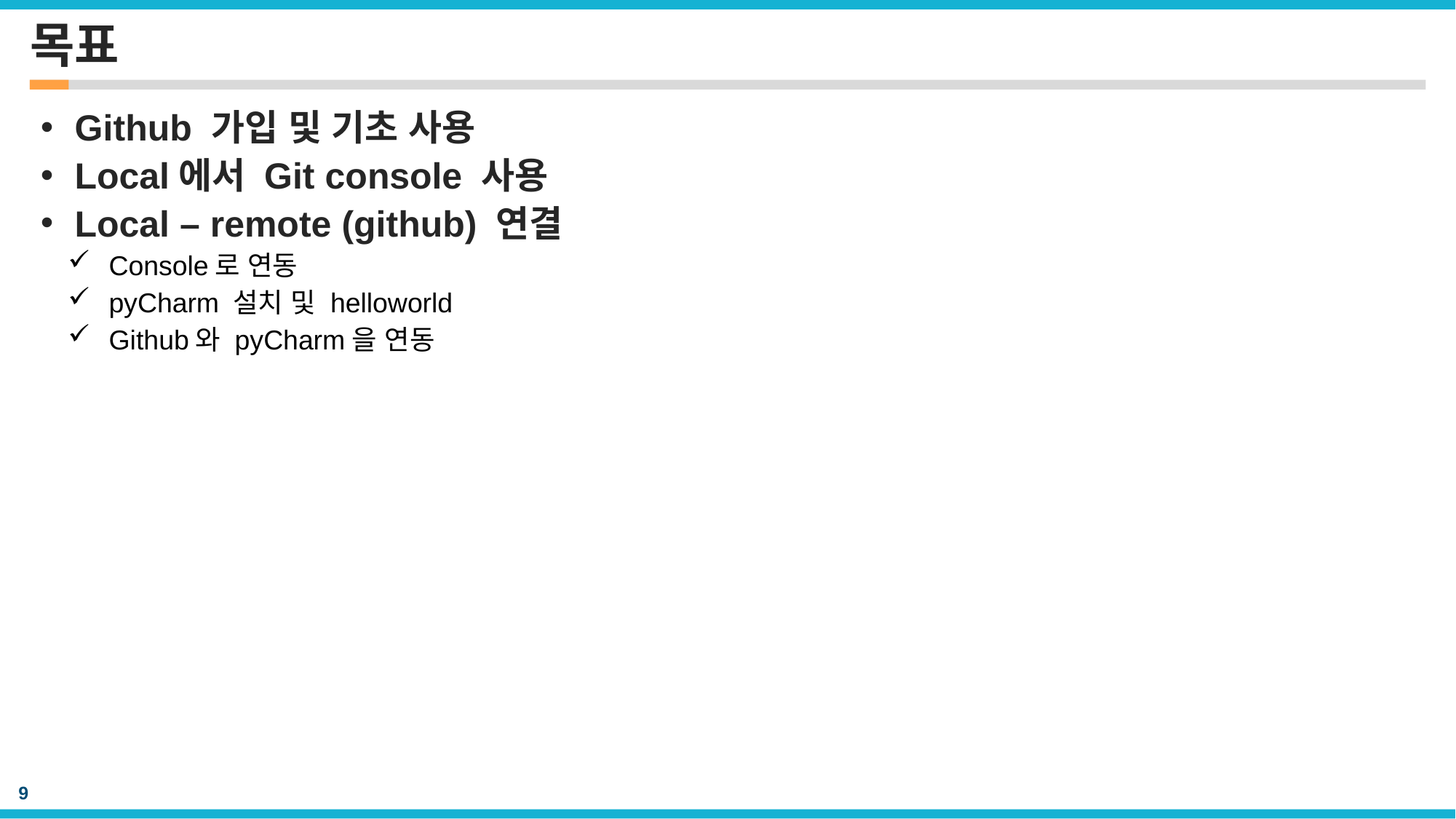

# 목표

Github 가입 및 기초 사용
Local에서 Git console 사용
Local – remote (github) 연결
Console로 연동
pyCharm 설치 및 helloworld
Github와 pyCharm을 연동